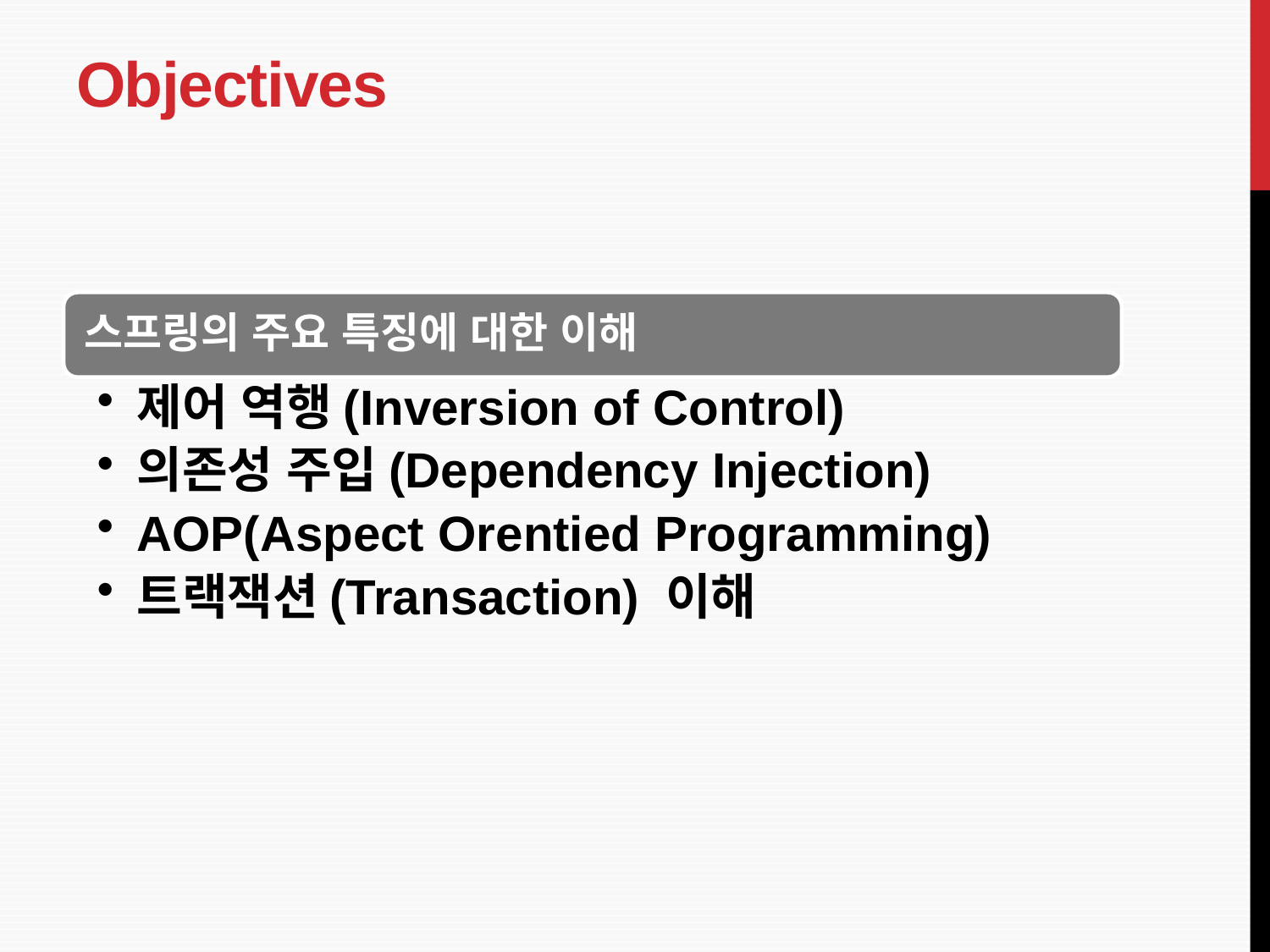

# Objectives
스프링의 주요 특징에 대한 이해
제어 역행(Inversion of Control)
의존성 주입(Dependency Injection)
AOP(Aspect Orentied Programming)
트랙잭션(Transaction) 이해